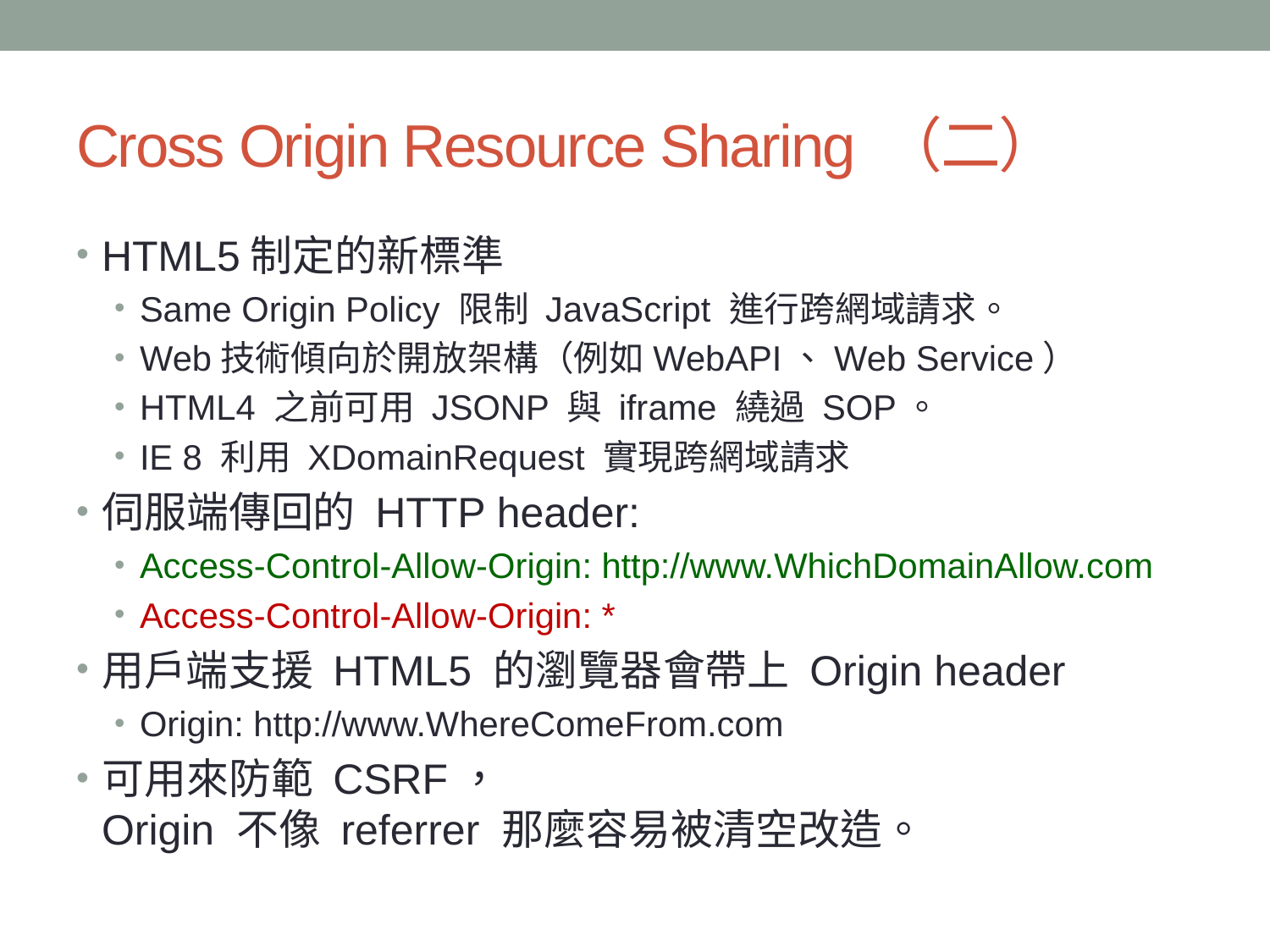

# Cross Origin Resource Sharing （二）
HTML5制定的新標準
Same Origin Policy 限制 JavaScript 進行跨網域請求。
Web技術傾向於開放架構（例如WebAPI、Web Service）
HTML4 之前可用 JSONP 與 iframe 繞過 SOP。
IE 8 利用 XDomainRequest 實現跨網域請求
伺服端傳回的 HTTP header:
Access-Control-Allow-Origin: http://www.WhichDomainAllow.com
Access-Control-Allow-Origin: *
用戶端支援 HTML5 的瀏覽器會帶上 Origin header
Origin: http://www.WhereComeFrom.com
可用來防範 CSRF，
Origin 不像 referrer 那麼容易被清空改造。